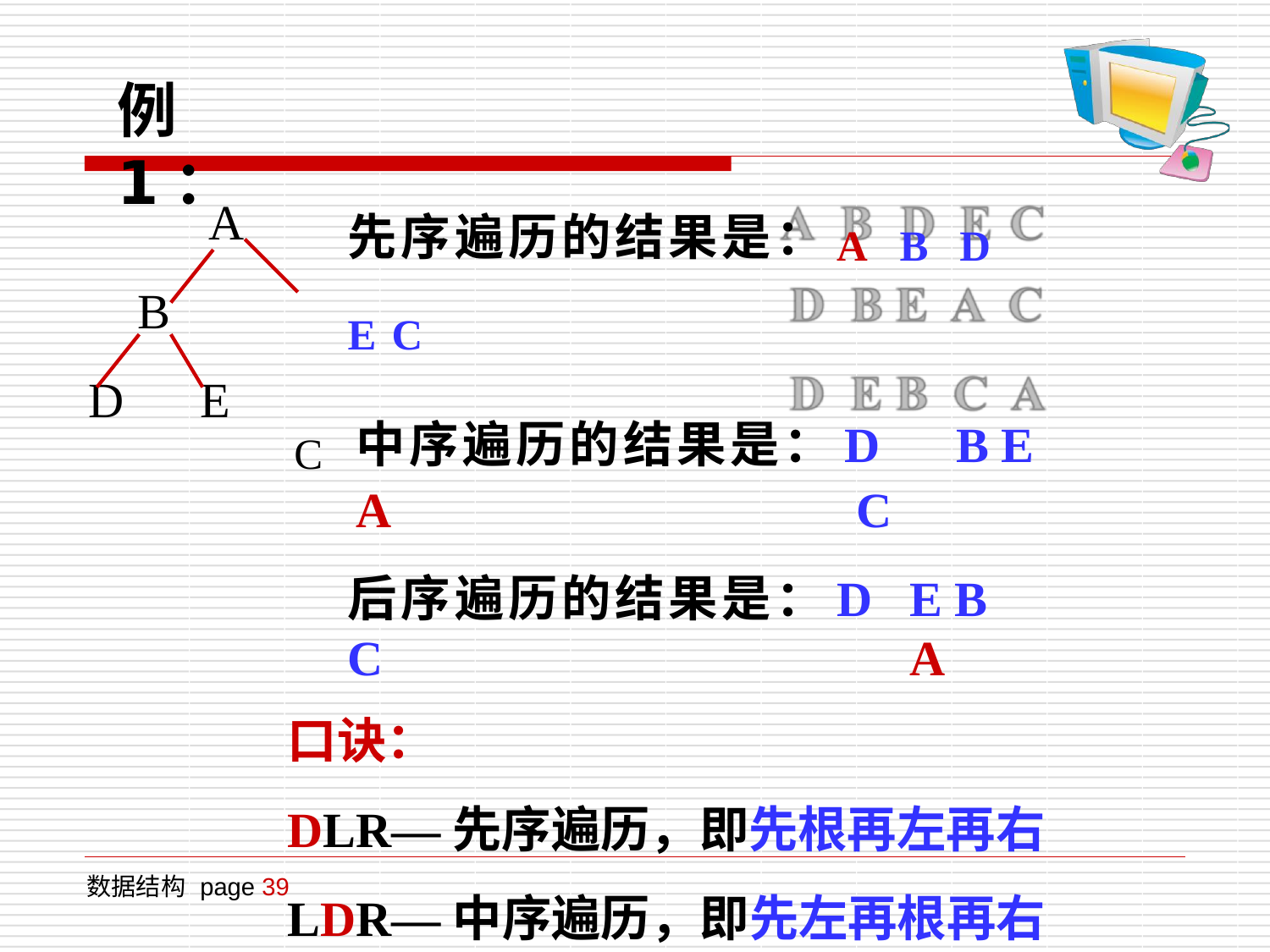

# 例1：
先序遍历的结果是：A	B	D	E C
C	中序遍历的结果是：D	B E	A	C
后序遍历的结果是：D	E B	C	A
口诀：
DLR—先序遍历，即先根再左再右
LDR—中序遍历，即先左再根再右
LRD—后序遍历，即先左再右再根

A

B

D	E

数据结构 page 39